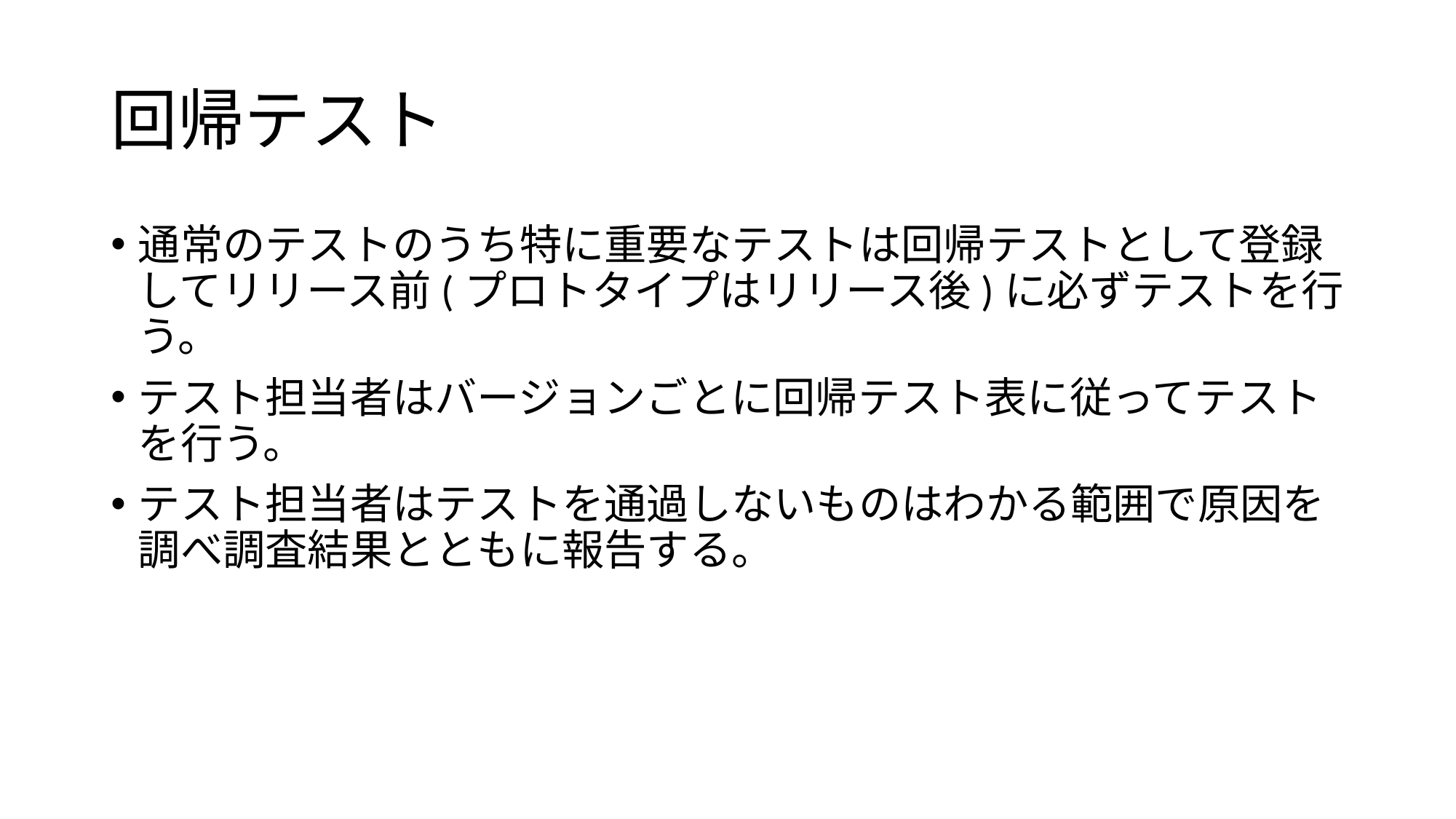

# 回帰テスト
通常のテストのうち特に重要なテストは回帰テストとして登録してリリース前(プロトタイプはリリース後)に必ずテストを行う。
テスト担当者はバージョンごとに回帰テスト表に従ってテストを行う。
テスト担当者はテストを通過しないものはわかる範囲で原因を調べ調査結果とともに報告する。